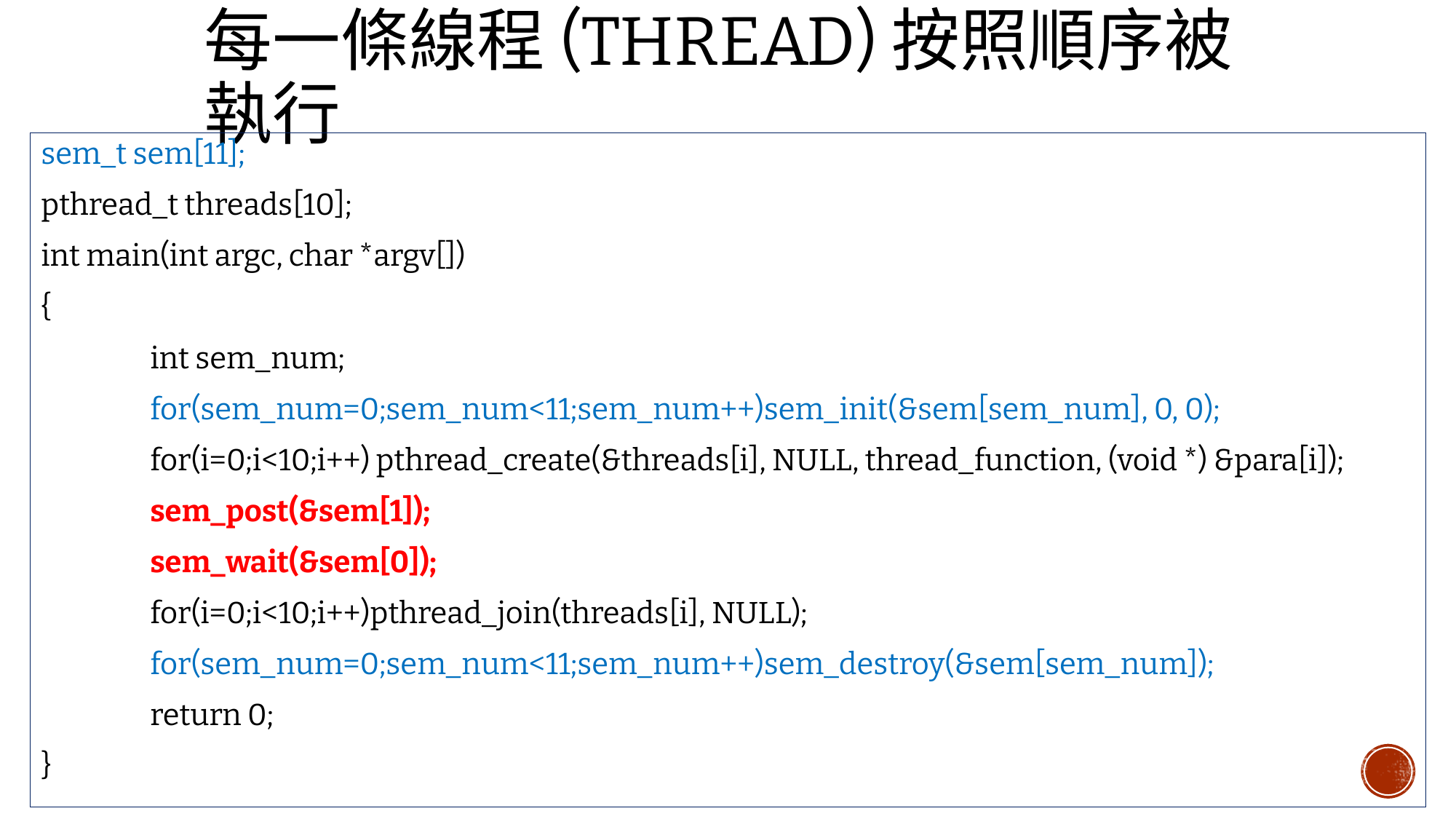

# 每一條線程(thread)按照順序被執行
sem_t sem[11];
pthread_t threads[10];
int main(int argc, char *argv[])
{
	int sem_num;
	for(sem_num=0;sem_num<11;sem_num++)sem_init(&sem[sem_num], 0, 0);
	for(i=0;i<10;i++) pthread_create(&threads[i], NULL, thread_function, (void *) &para[i]);
	sem_post(&sem[1]);
	sem_wait(&sem[0]);
	for(i=0;i<10;i++)pthread_join(threads[i], NULL);
	for(sem_num=0;sem_num<11;sem_num++)sem_destroy(&sem[sem_num]);
	return 0;
}